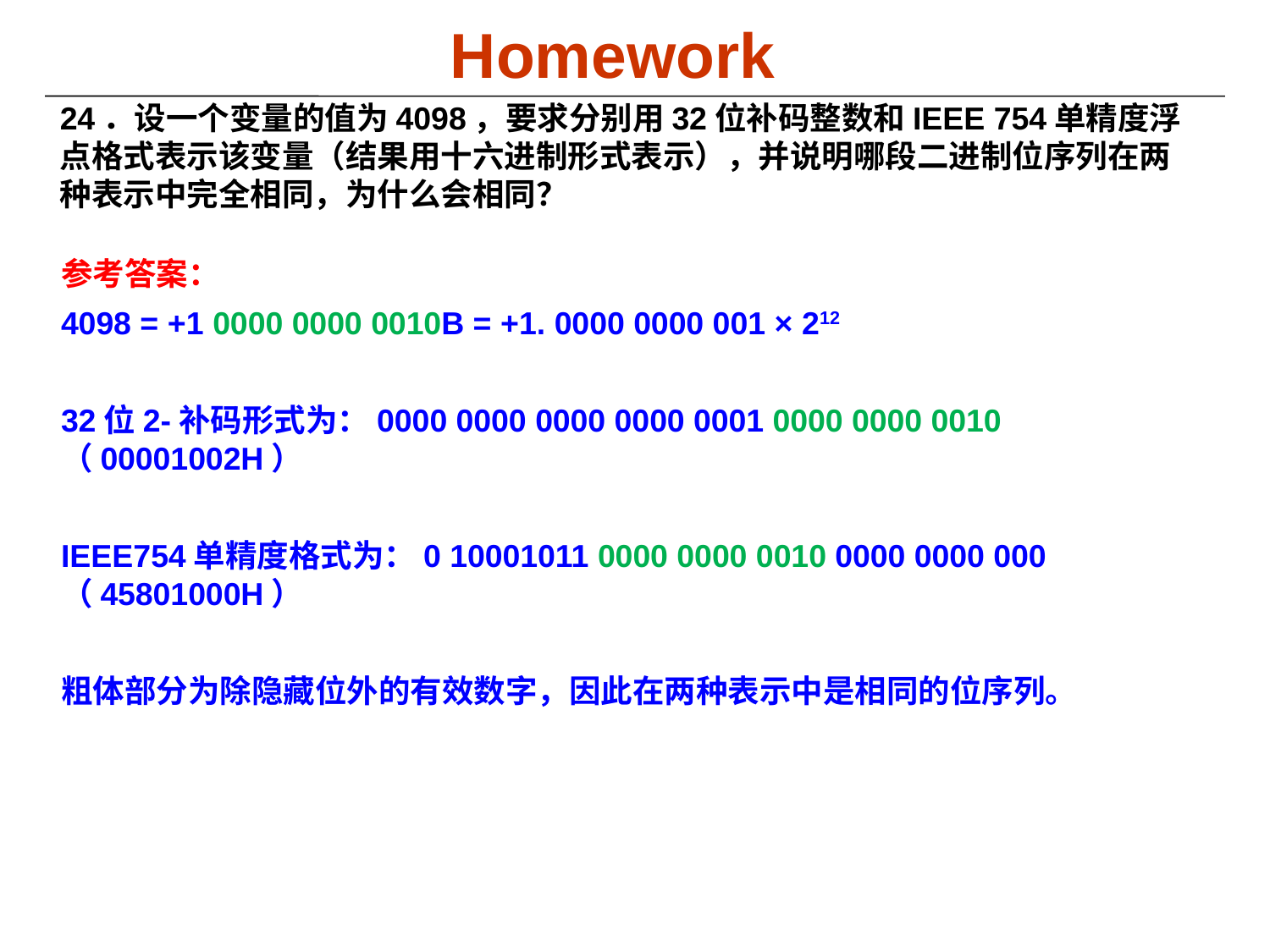

Homework
24．设一个变量的值为4098，要求分别用32位补码整数和IEEE 754单精度浮点格式表示该变量（结果用十六进制形式表示），并说明哪段二进制位序列在两种表示中完全相同，为什么会相同？
参考答案：
4098 = +1 0000 0000 0010B = +1. 0000 0000 001 × 212

32位2-补码形式为：0000 0000 0000 0000 0001 0000 0000 0010 （00001002H）

IEEE754单精度格式为：0 10001011 0000 0000 0010 0000 0000 000 （45801000H）

粗体部分为除隐藏位外的有效数字，因此在两种表示中是相同的位序列。